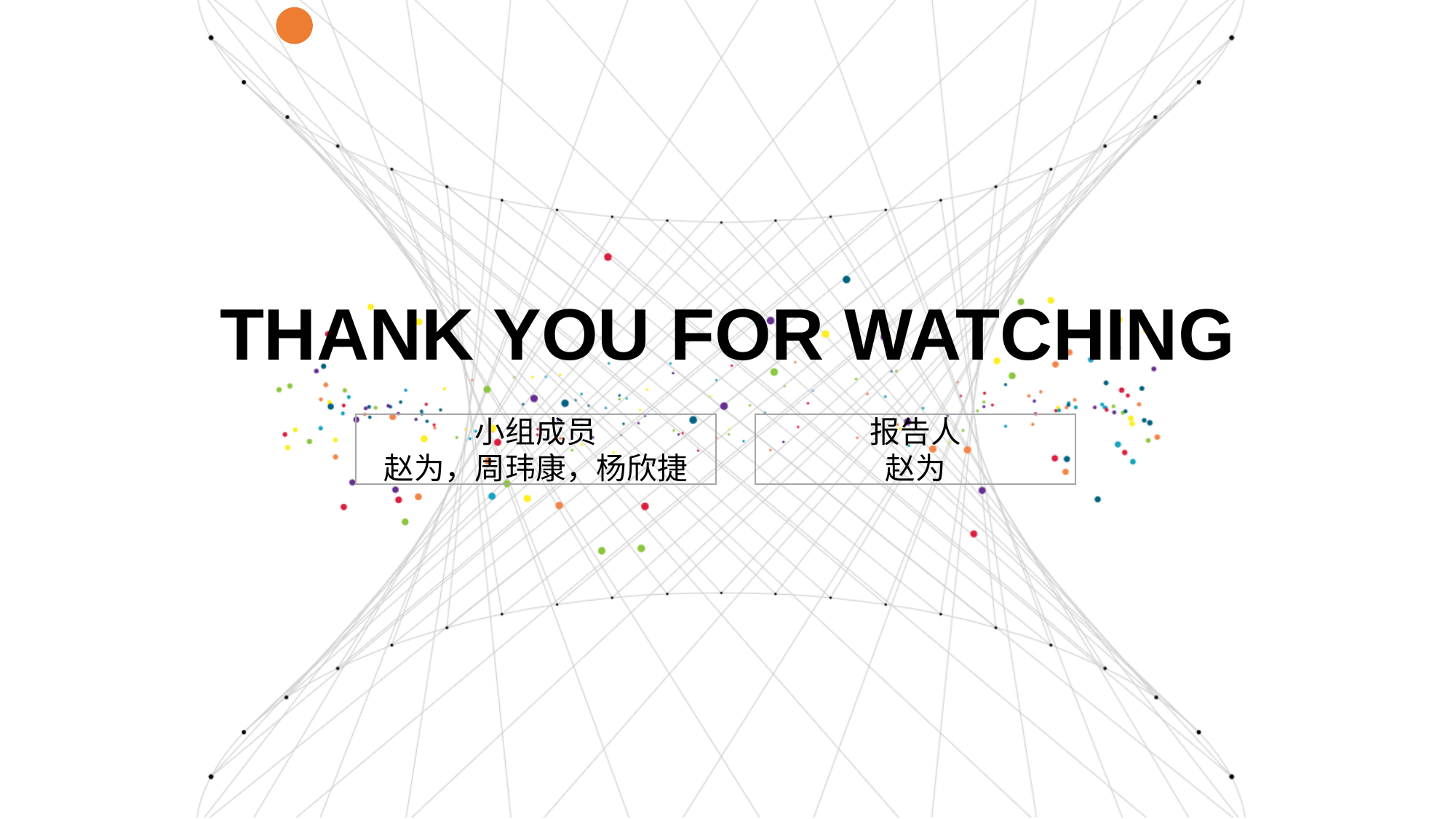

THANK YOU FOR WATCHING
小组成员
赵为，周玮康，杨欣捷
报告人
赵为